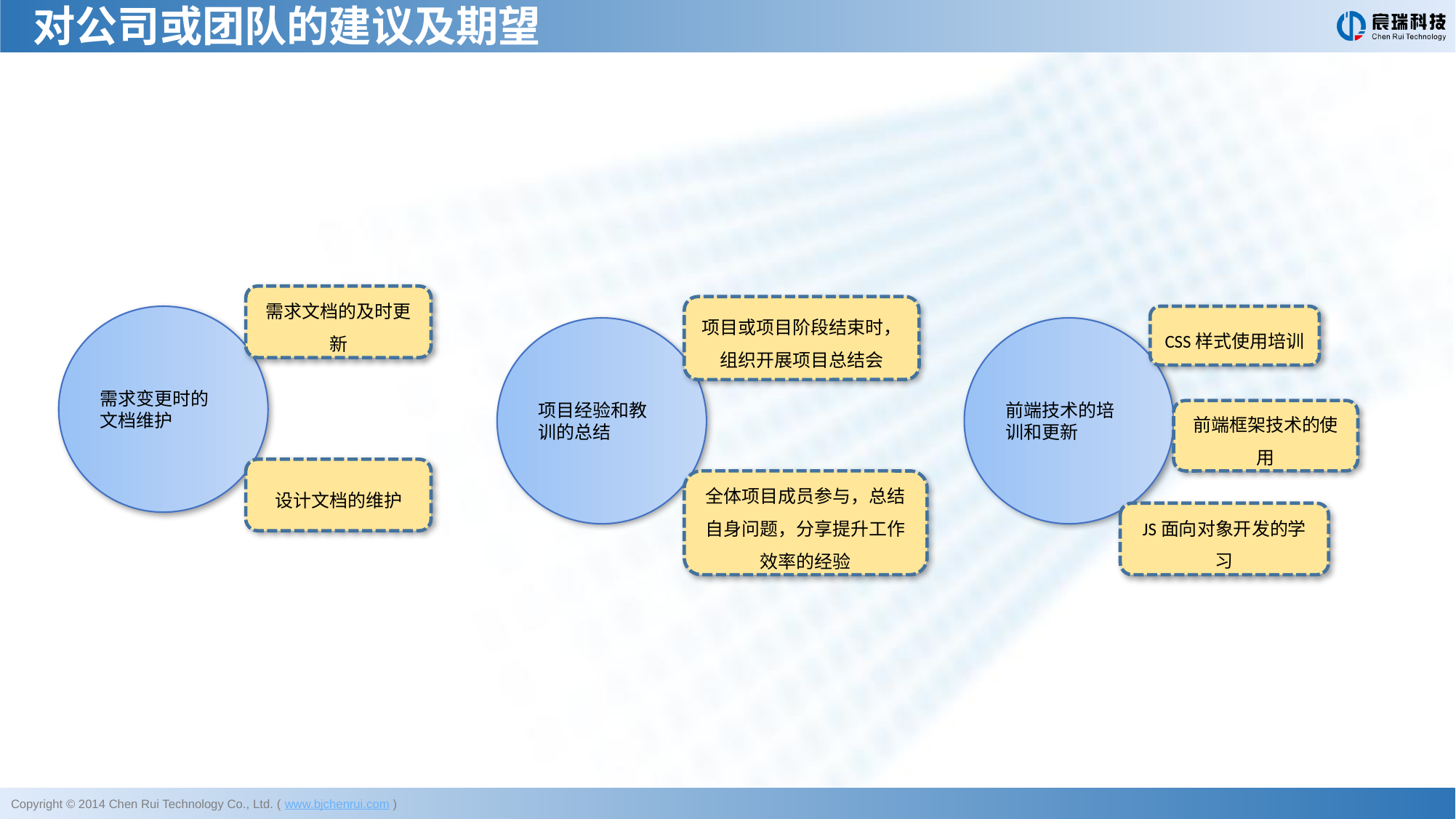

# 对公司或团队的建议及期望
需求文档的及时更新
项目或项目阶段结束时，组织开展项目总结会
需求变更时的文档维护
CSS样式使用培训
项目经验和教训的总结
前端技术的培训和更新
前端框架技术的使用
设计文档的维护
全体项目成员参与，总结自身问题，分享提升工作效率的经验
JS面向对象开发的学习
13